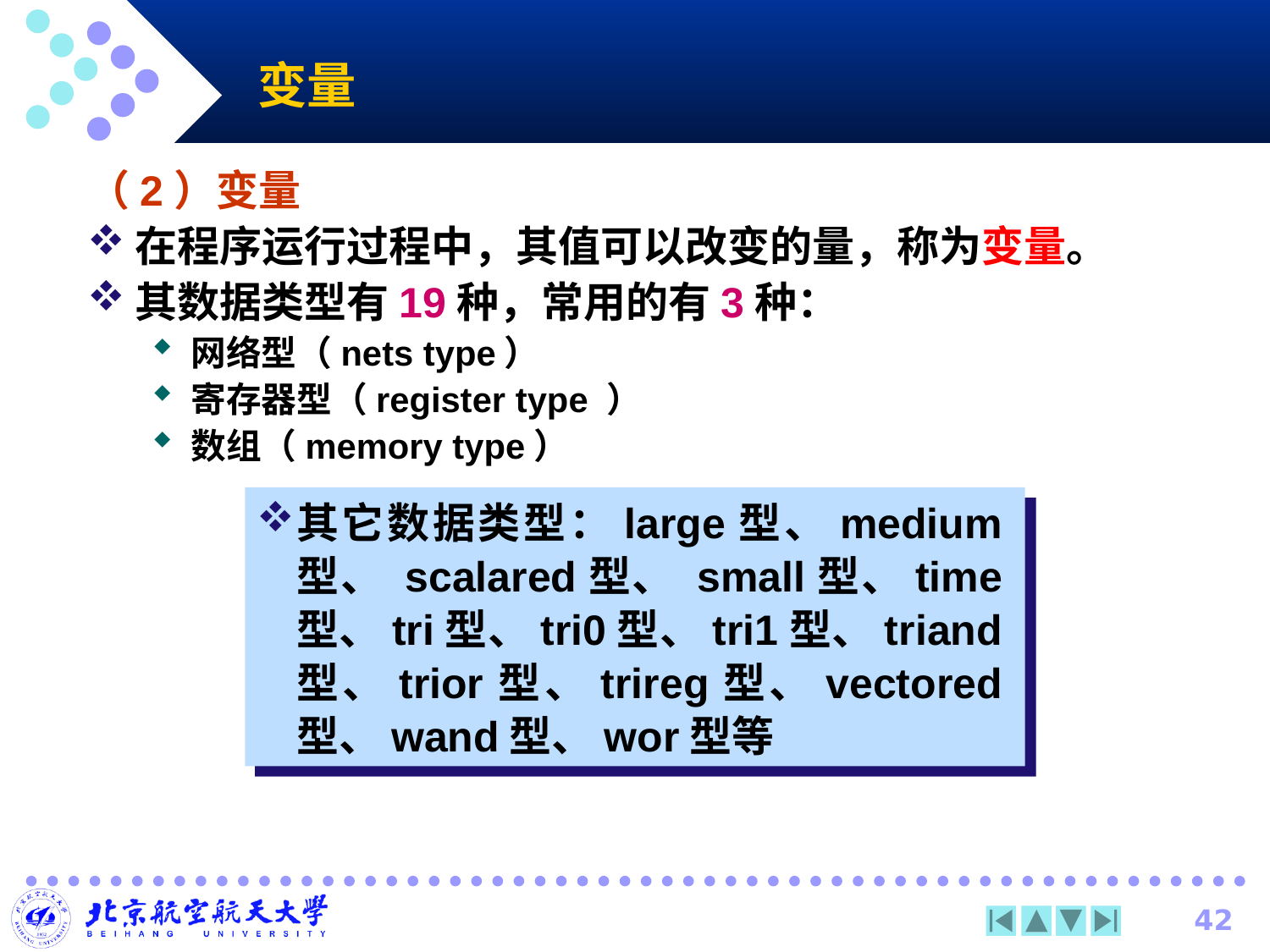

# 变量
（2）变量
在程序运行过程中，其值可以改变的量，称为变量。
其数据类型有19种，常用的有3种：
网络型（nets type）
寄存器型（register type ）
数组（memory type）
其它数据类型：large型、medium型、 scalared型、 small型、time型、tri型、tri0型、tri1型、triand型、trior型、trireg型、vectored型、wand型、wor型等
42